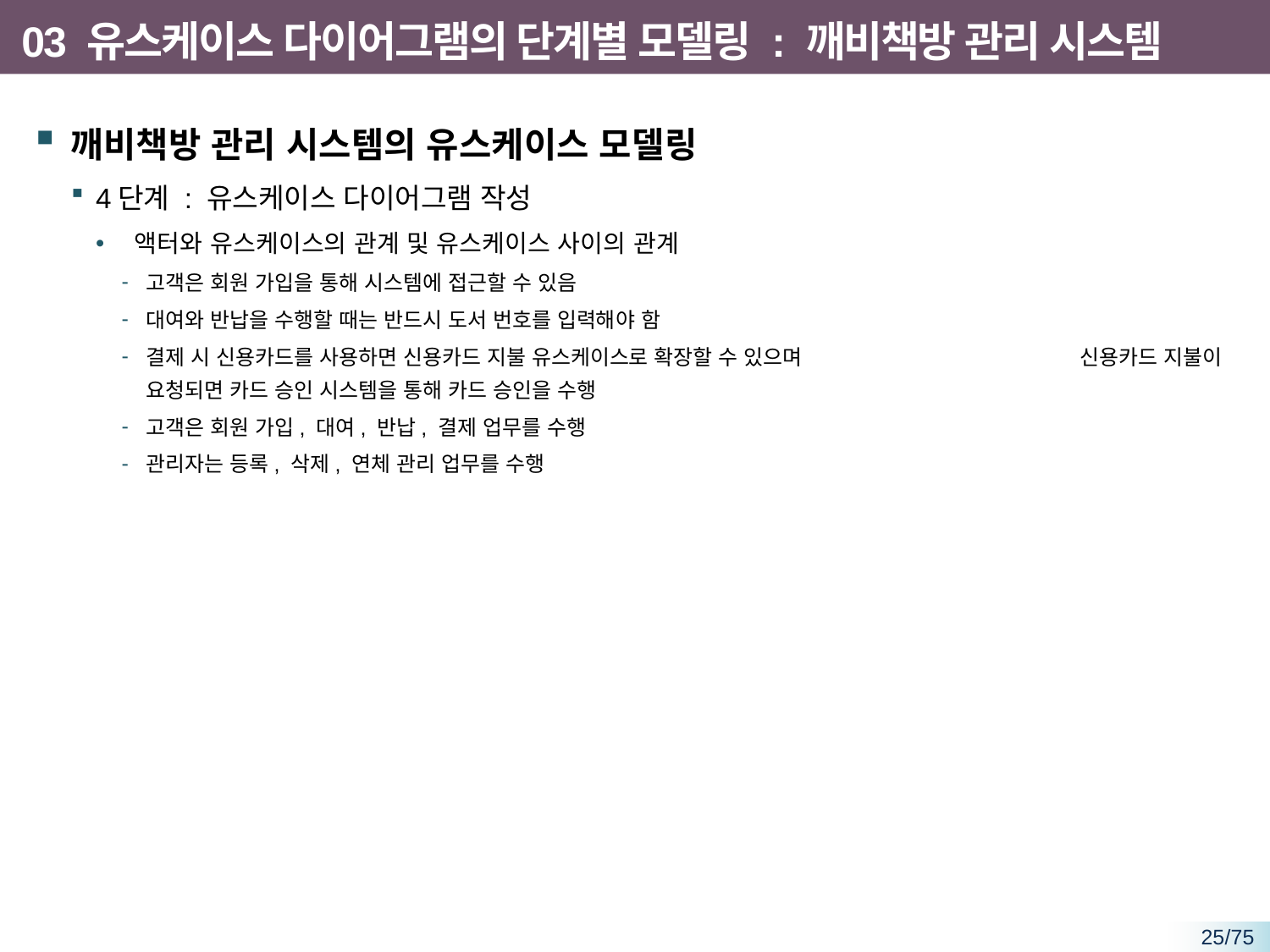

# 03 유스케이스 다이어그램의 단계별 모델링 : 깨비책방 관리 시스템
깨비책방 관리 시스템의 유스케이스 모델링
4단계 : 유스케이스 다이어그램 작성
 액터와 유스케이스의 관계 및 유스케이스 사이의 관계
고객은 회원 가입을 통해 시스템에 접근할 수 있음
대여와 반납을 수행할 때는 반드시 도서 번호를 입력해야 함
결제 시 신용카드를 사용하면 신용카드 지불 유스케이스로 확장할 수 있으며                                               신용카드 지불이 요청되면 카드 승인 시스템을 통해 카드 승인을 수행
고객은 회원 가입, 대여, 반납, 결제 업무를 수행
관리자는 등록, 삭제, 연체 관리 업무를 수행